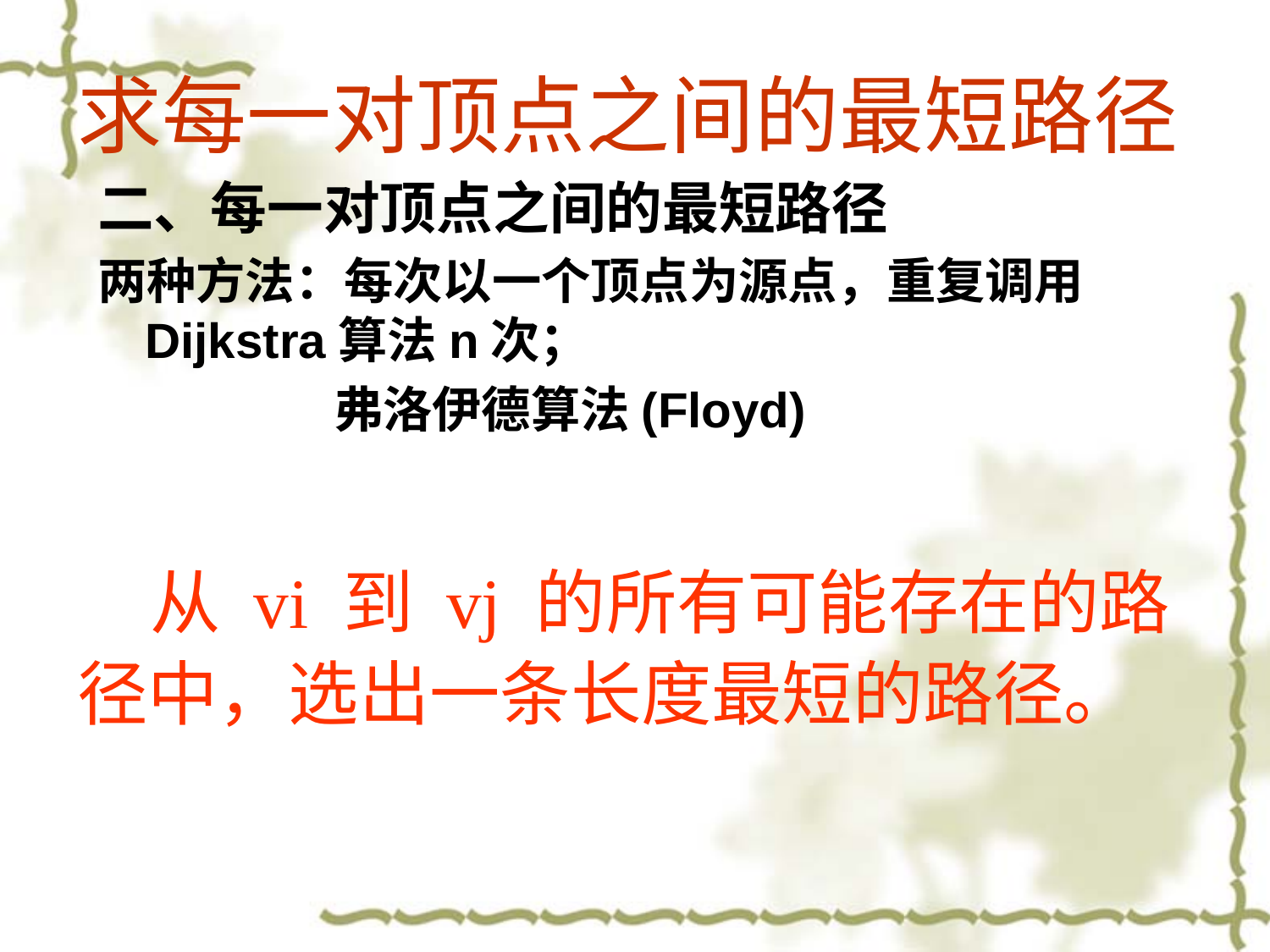

求每一对顶点之间的最短路径
二、每一对顶点之间的最短路径
两种方法：每次以一个顶点为源点，重复调用Dijkstra算法n次；
                    弗洛伊德算法(Floyd)

  从 vi 到 vj 的所有可能存在的路径中，选出一条长度最短的路径。